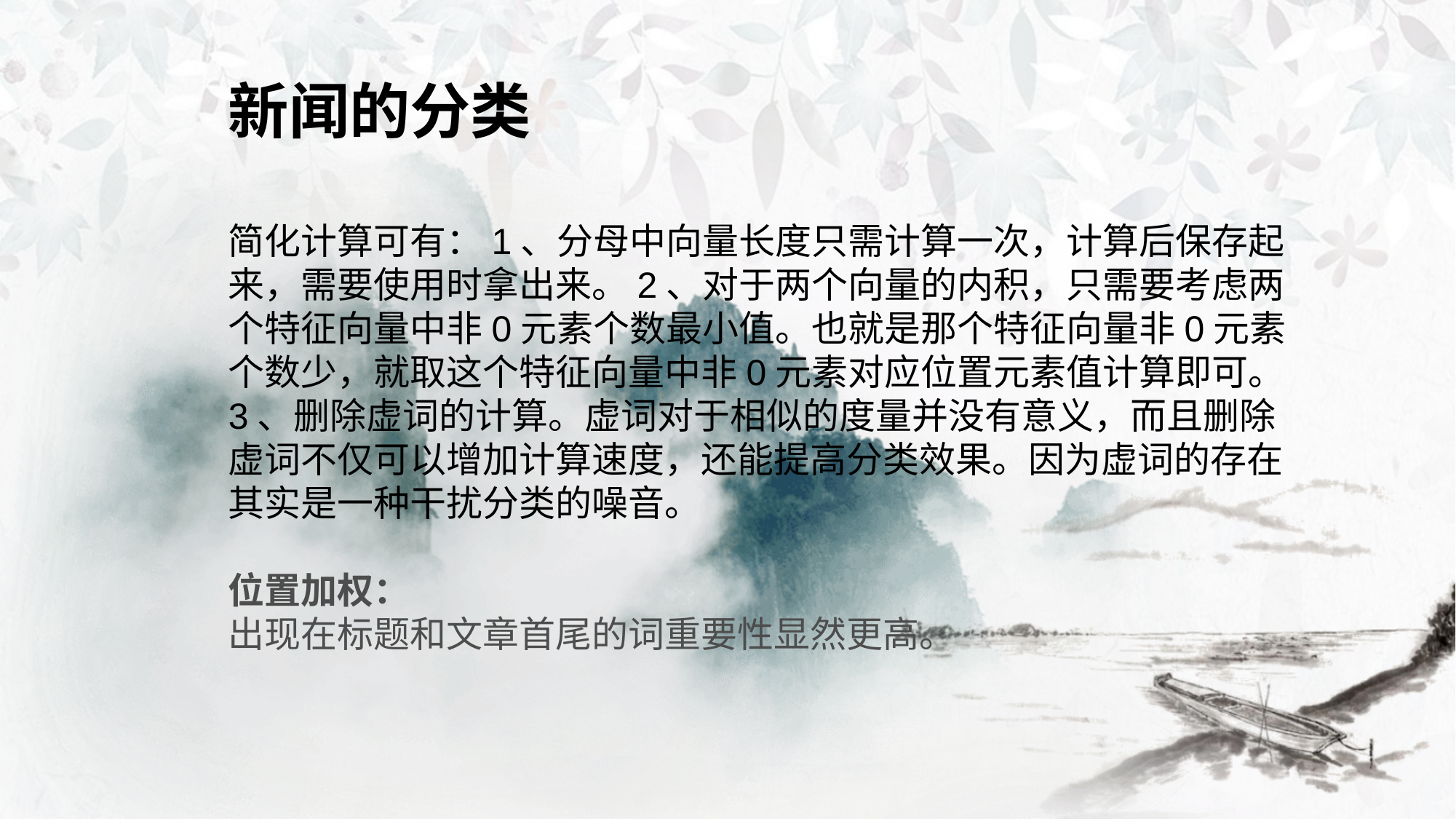

# 新闻的分类
简化计算可有：1、分母中向量长度只需计算一次，计算后保存起来，需要使用时拿出来。2、对于两个向量的内积，只需要考虑两个特征向量中非0元素个数最小值。也就是那个特征向量非0元素个数少，就取这个特征向量中非0元素对应位置元素值计算即可。3、删除虚词的计算。虚词对于相似的度量并没有意义，而且删除虚词不仅可以增加计算速度，还能提高分类效果。因为虚词的存在其实是一种干扰分类的噪音。

位置加权：
出现在标题和文章首尾的词重要性显然更高。